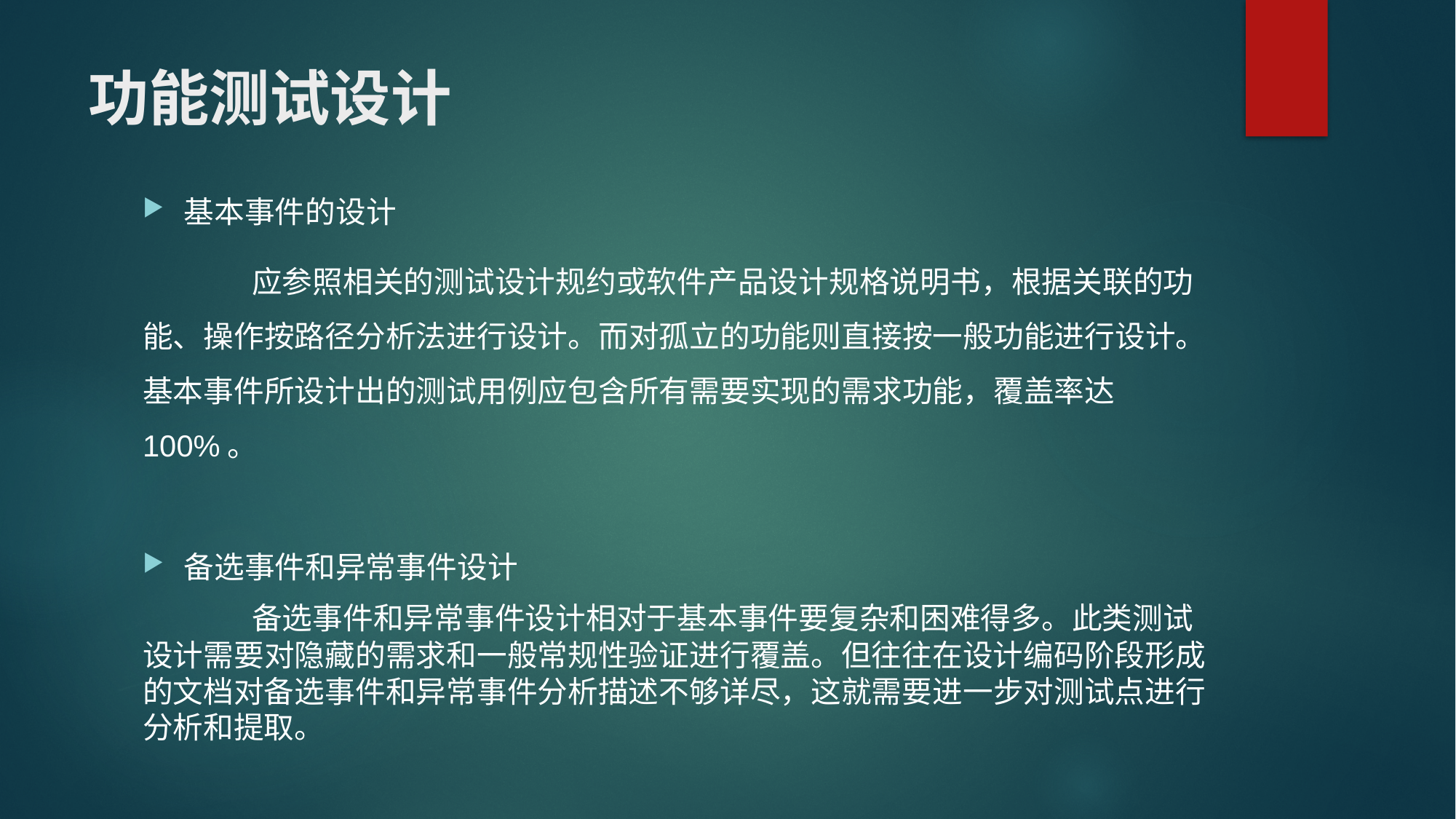

# 功能测试设计
基本事件的设计
	应参照相关的测试设计规约或软件产品设计规格说明书，根据关联的功能、操作按路径分析法进行设计。而对孤立的功能则直接按一般功能进行设计。基本事件所设计出的测试用例应包含所有需要实现的需求功能，覆盖率达100%。

备选事件和异常事件设计
	备选事件和异常事件设计相对于基本事件要复杂和困难得多。此类测试设计需要对隐藏的需求和一般常规性验证进行覆盖。但往往在设计编码阶段形成的文档对备选事件和异常事件分析描述不够详尽，这就需要进一步对测试点进行分析和提取。